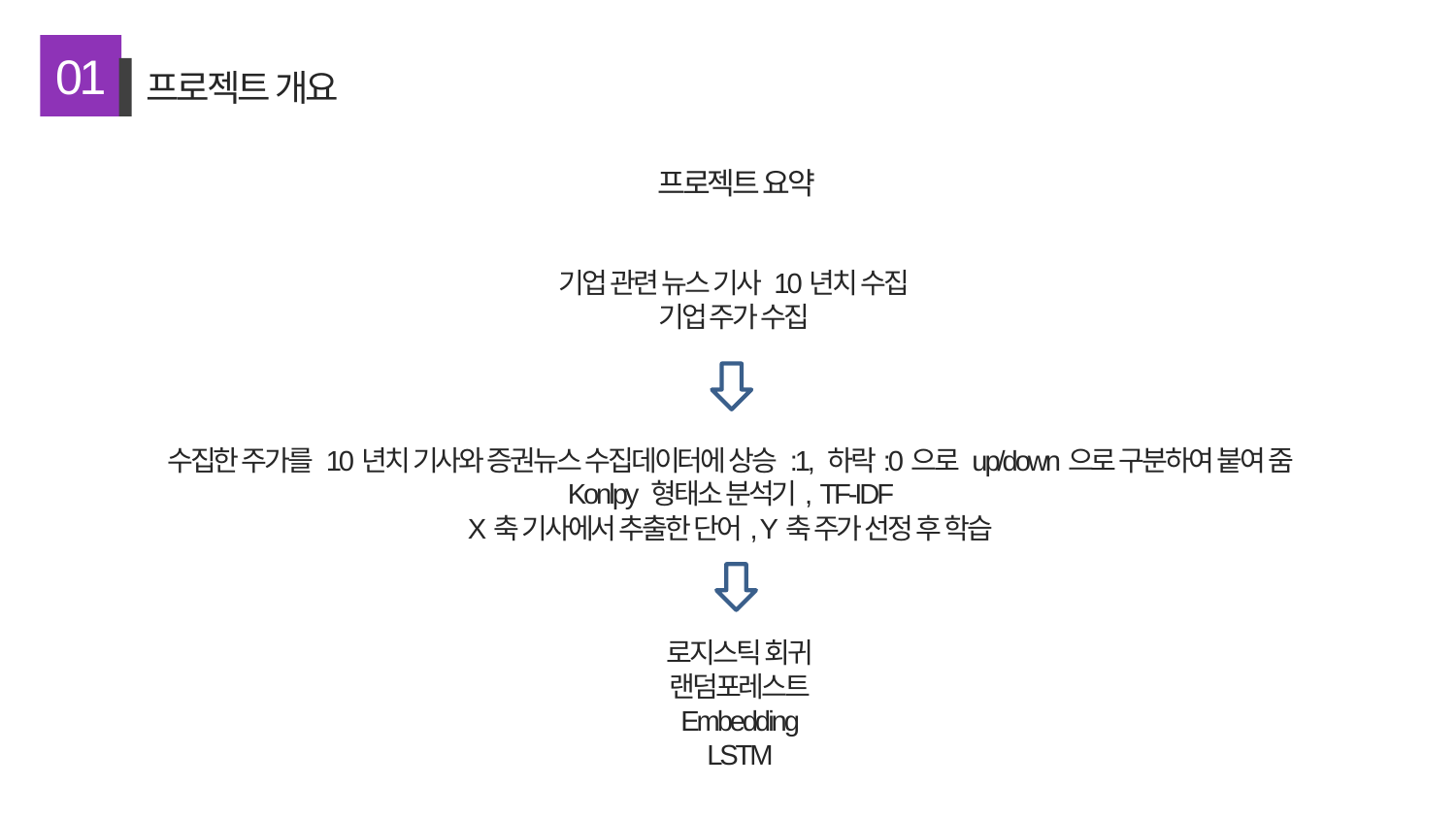

01

프로젝트 개요
프로젝트 요약
기업 관련 뉴스 기사 10년치 수집
기업 주가 수집

수집한 주가를 10년치 기사와 증권뉴스 수집데이터에 상승 :1, 하락:0으로 up/down으로 구분하여 붙여 줌
Konlpy 형태소 분석기,  TF-IDF
X축 기사에서 추출한 단어, Y축 주가 선정 후 학습

로지스틱 회귀
랜덤포레스트
Embedding
LSTM